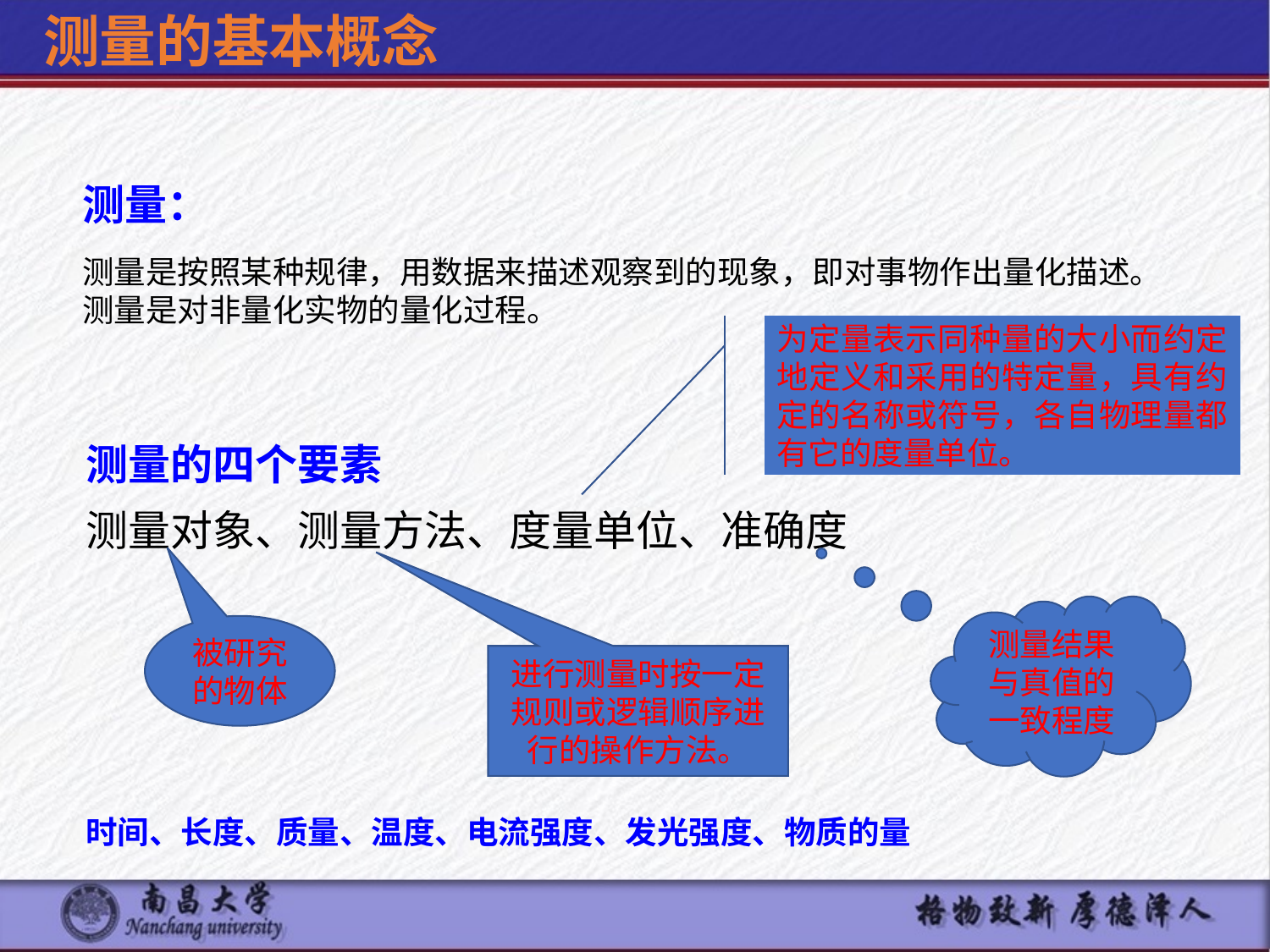

测量的基本概念
测量：
测量是按照某种规律，用数据来描述观察到的现象，即对事物作出量化描述。测量是对非量化实物的量化过程。
为定量表示同种量的大小而约定地定义和采用的特定量，具有约定的名称或符号，各自物理量都有它的度量单位。
测量的四个要素
测量对象、测量方法、度量单位、准确度
测量结果与真值的一致程度
被研究的物体
进行测量时按一定规则或逻辑顺序进行的操作方法。
时间、长度、质量、温度、电流强度、发光强度、物质的量